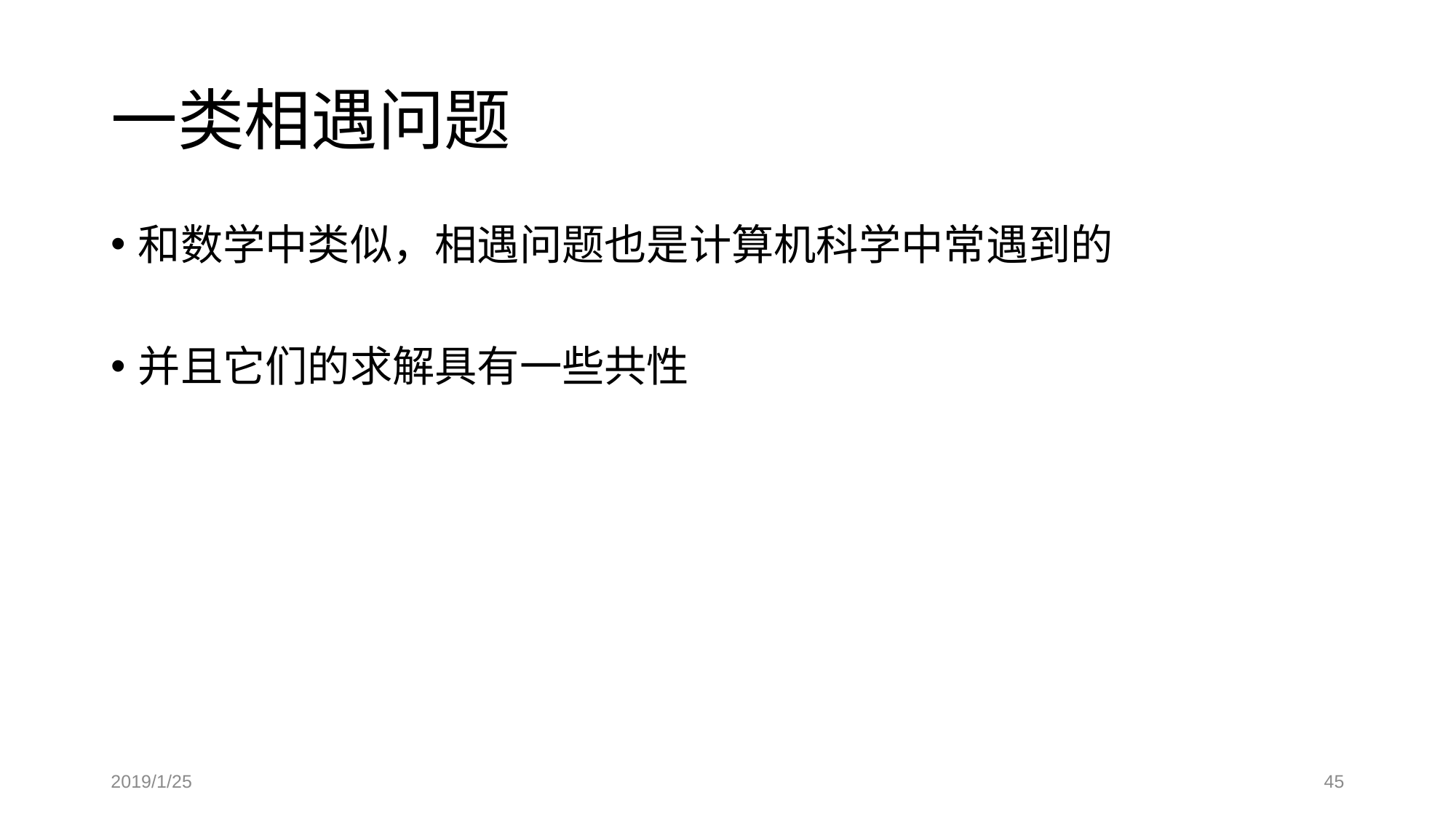

# 一类相遇问题
和数学中类似，相遇问题也是计算机科学中常遇到的

并且它们的求解具有一些共性
2019/1/25
45